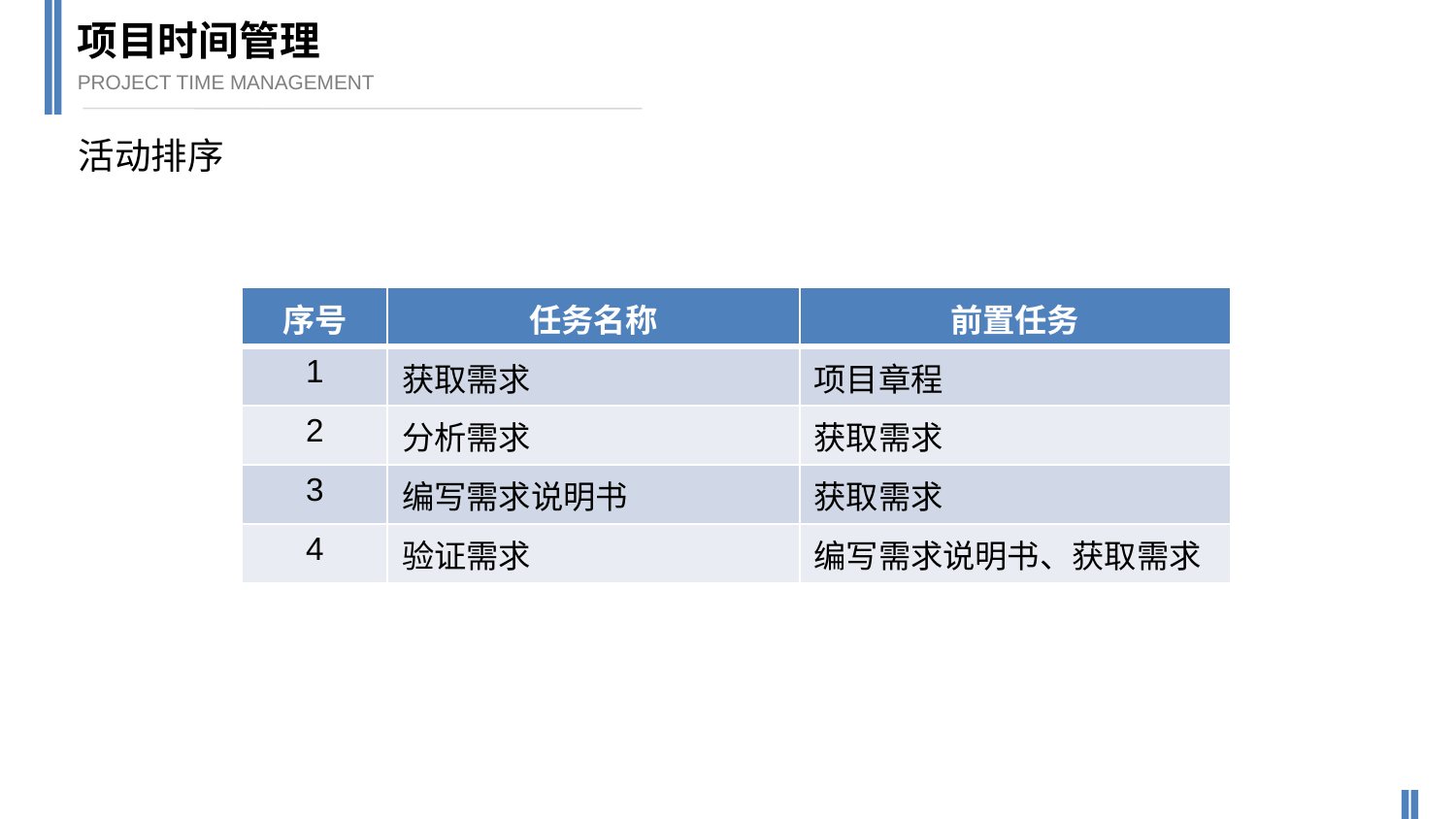

项目时间管理
PROJECT TIME MANAGEMENT
活动排序
| 序号 | 任务名称 | 前置任务 |
| --- | --- | --- |
| 1 | 获取需求 | 项目章程 |
| 2 | 分析需求 | 获取需求 |
| 3 | 编写需求说明书 | 获取需求 |
| 4 | 验证需求 | 编写需求说明书、获取需求 |